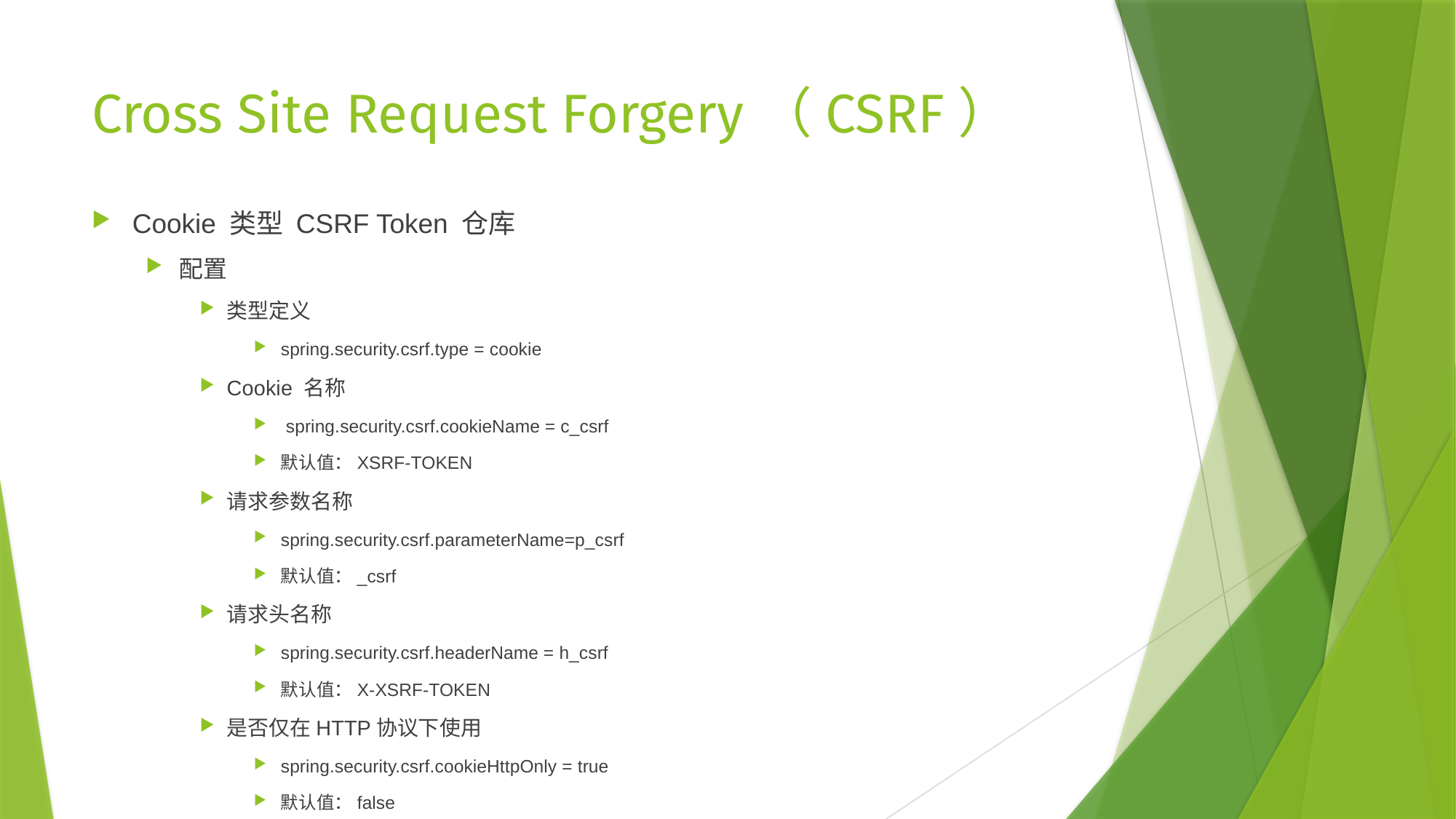

# Cross Site Request Forgery（CSRF）
Cookie 类型 CSRF Token 仓库
配置
类型定义
spring.security.csrf.type = cookie
Cookie 名称
 spring.security.csrf.cookieName = c_csrf
默认值：XSRF-TOKEN
请求参数名称
spring.security.csrf.parameterName=p_csrf
默认值：_csrf
请求头名称
spring.security.csrf.headerName = h_csrf
默认值：X-XSRF-TOKEN
是否仅在HTTP协议下使用
spring.security.csrf.cookieHttpOnly = true
默认值：false